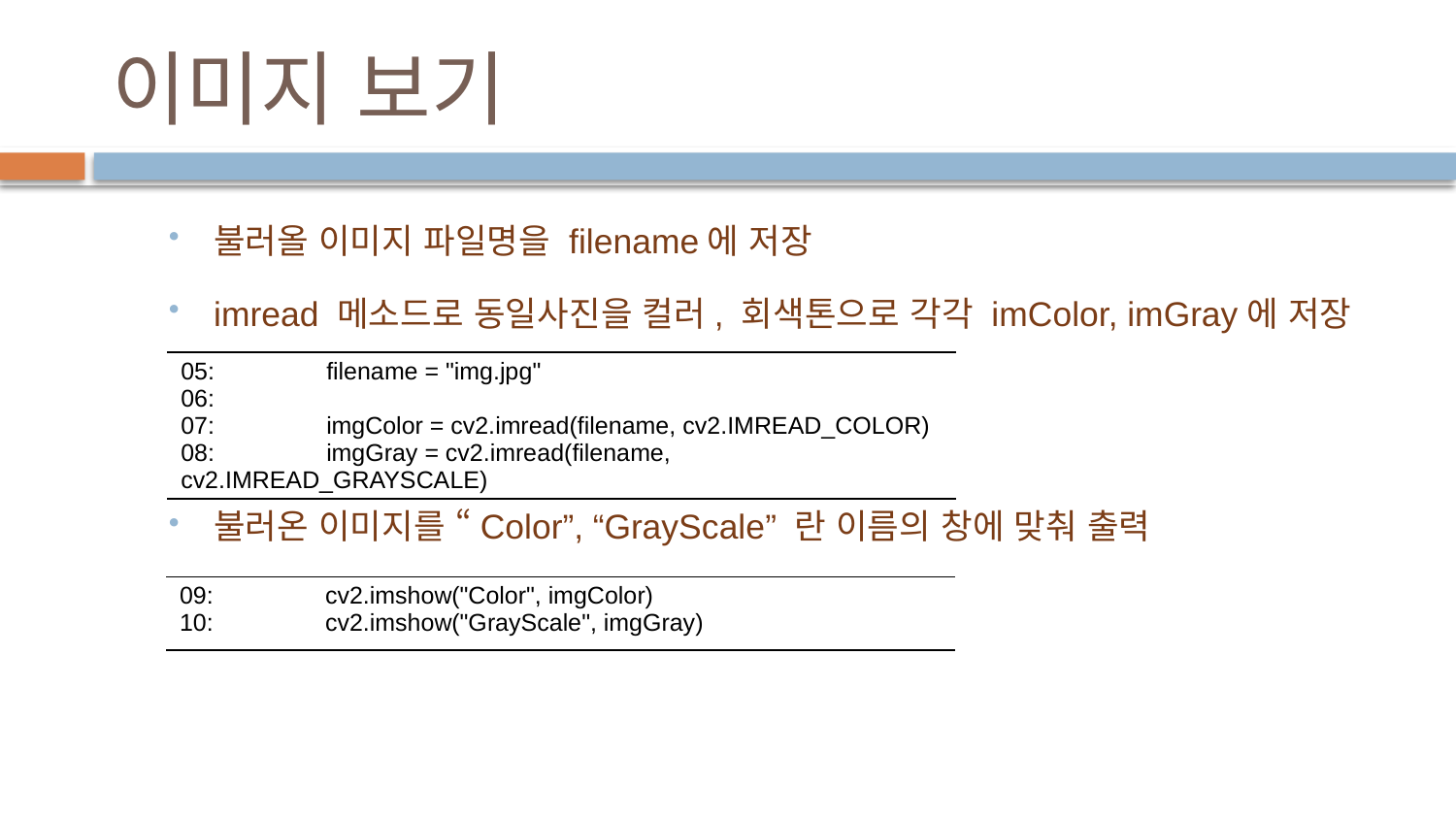

# 이미지 보기
불러올 이미지 파일명을 filename에 저장
imread 메소드로 동일사진을 컬러, 회색톤으로 각각 imColor, imGray에 저장

불러온 이미지를 “Color”, “GrayScale” 란 이름의 창에 맞춰 출력

| 05: filename = "img.jpg" 06: 07: imgColor = cv2.imread(filename, cv2.IMREAD\_COLOR) 08: imgGray = cv2.imread(filename, cv2.IMREAD\_GRAYSCALE) |
| --- |
| 09: cv2.imshow("Color", imgColor) 10: cv2.imshow("GrayScale", imgGray) |
| --- |